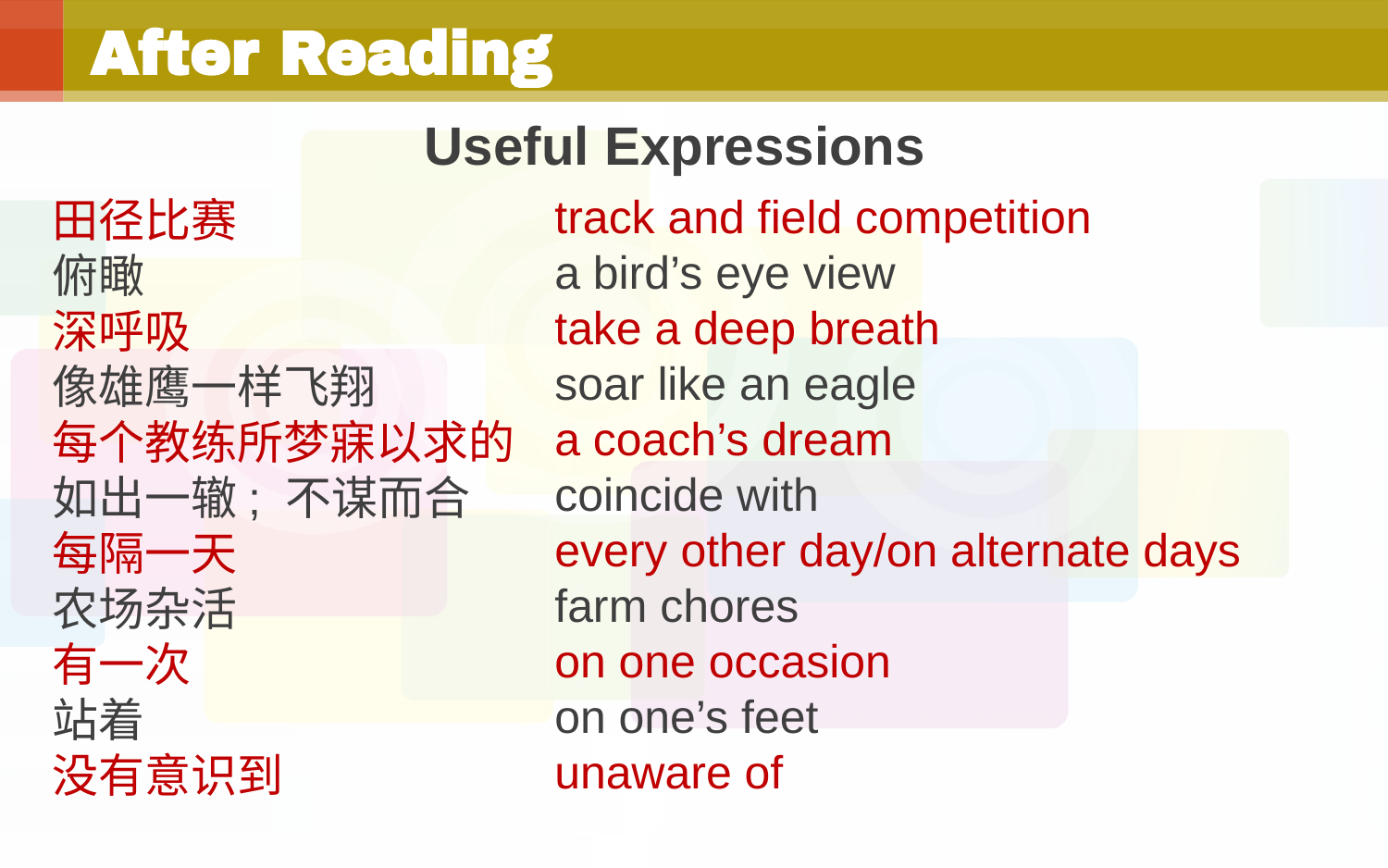

# After Reading
Useful Expressions
track and field competition
a bird’s eye view
take a deep breath
soar like an eagle
a coach’s dream
coincide with
every other day/on alternate days
farm chores
on one occasion
on one’s feet
unaware of

田径比赛
俯瞰
深呼吸
像雄鹰一样飞翔
每个教练所梦寐以求的
如出一辙; 不谋而合
每隔一天
农场杂活
有一次
站着
没有意识到